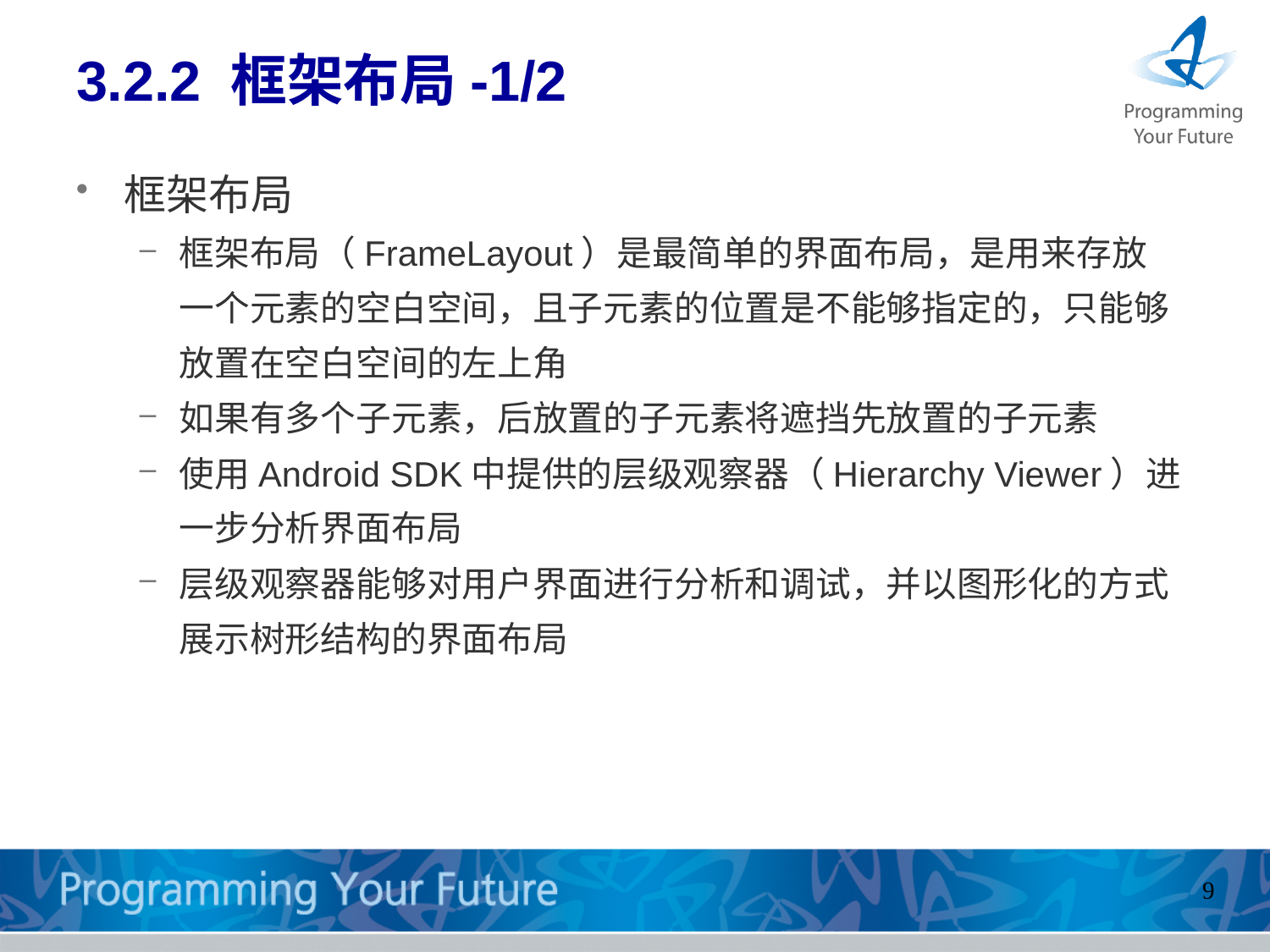

# 3.2.2 框架布局-1/2
框架布局
框架布局（FrameLayout）是最简单的界面布局，是用来存放一个元素的空白空间，且子元素的位置是不能够指定的，只能够放置在空白空间的左上角
如果有多个子元素，后放置的子元素将遮挡先放置的子元素
使用Android SDK中提供的层级观察器（Hierarchy Viewer）进一步分析界面布局
层级观察器能够对用户界面进行分析和调试，并以图形化的方式展示树形结构的界面布局